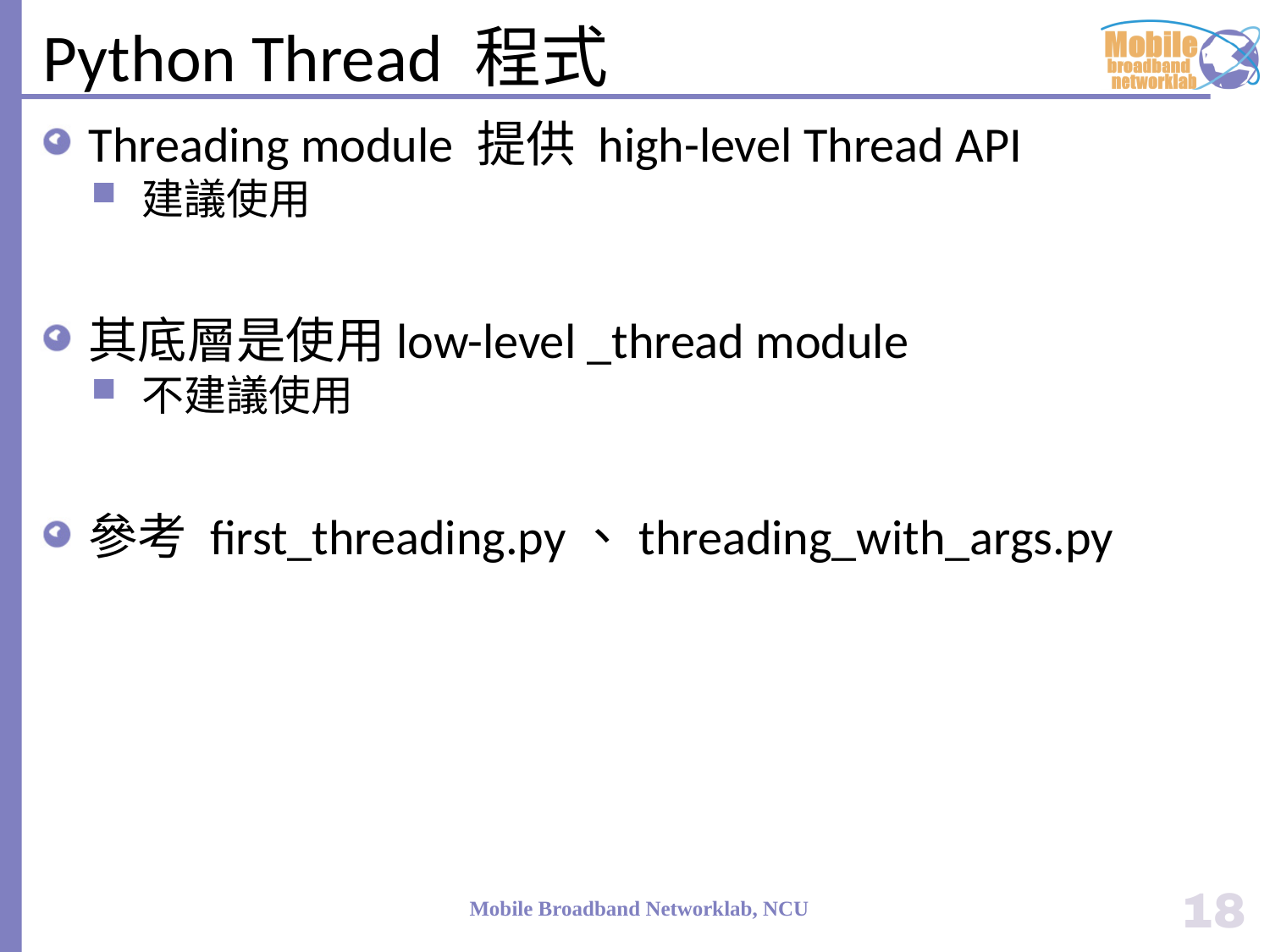

# Python Thread 程式
Threading module 提供 high-level Thread API
建議使用

其底層是使用low-level _thread module
不建議使用

參考 first_threading.py、threading_with_args.py
18